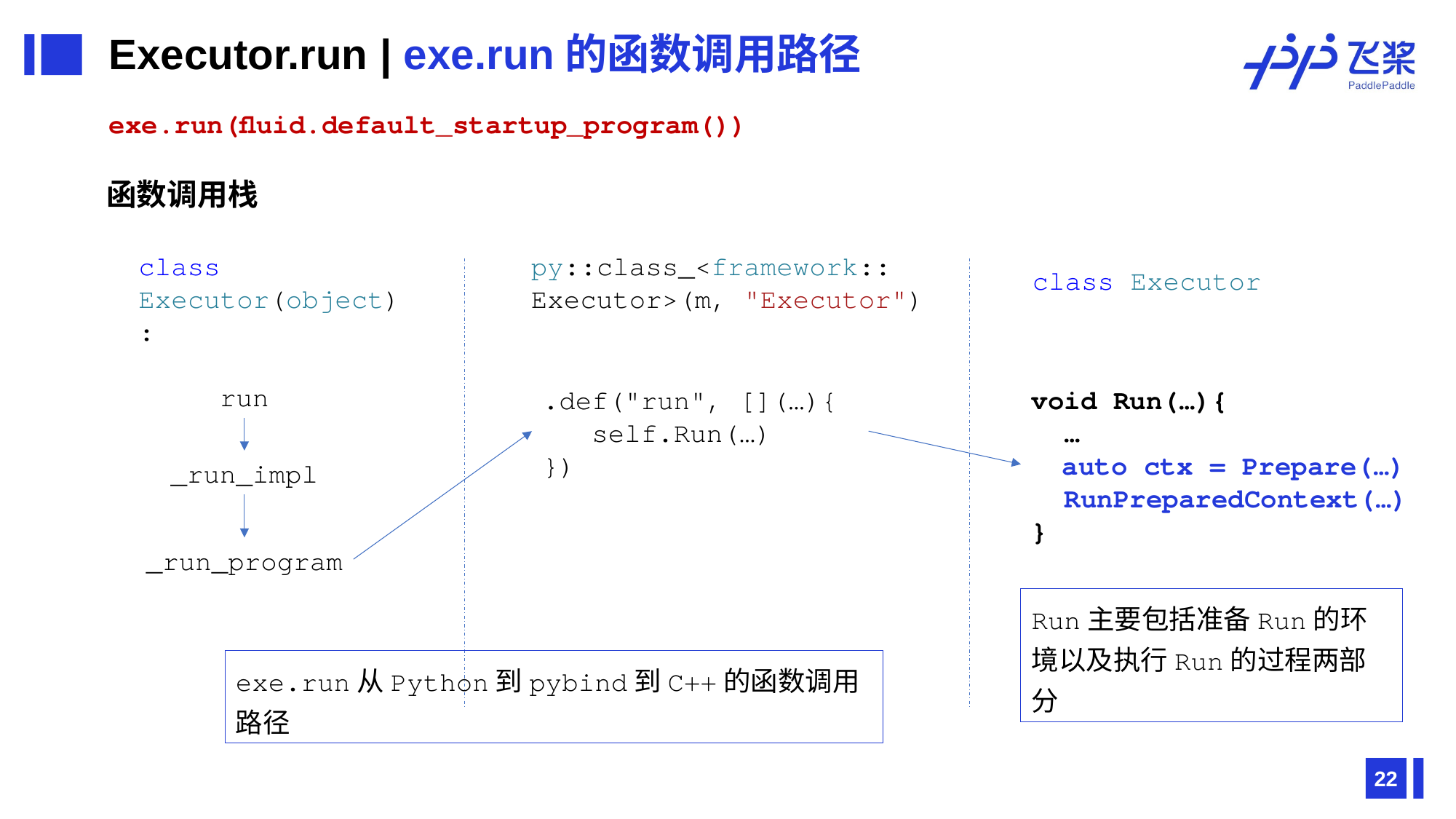

Executor.run | exe.run的函数调用路径
exe.run(fluid.default_startup_program())
函数调用栈
py::class_<framework::
Executor>(m, "Executor")
class Executor(object):
class Executor
run
.def("run", [](…){
   self.Run(…)
})
void Run(…){
  …
    auto ctx = Prepare(…)
  RunPreparedContext(…)
}
_run_impl
_run_program
Run主要包括准备Run的环境以及执行Run的过程两部分
exe.run从Python到pybind到C++的函数调用路径
22